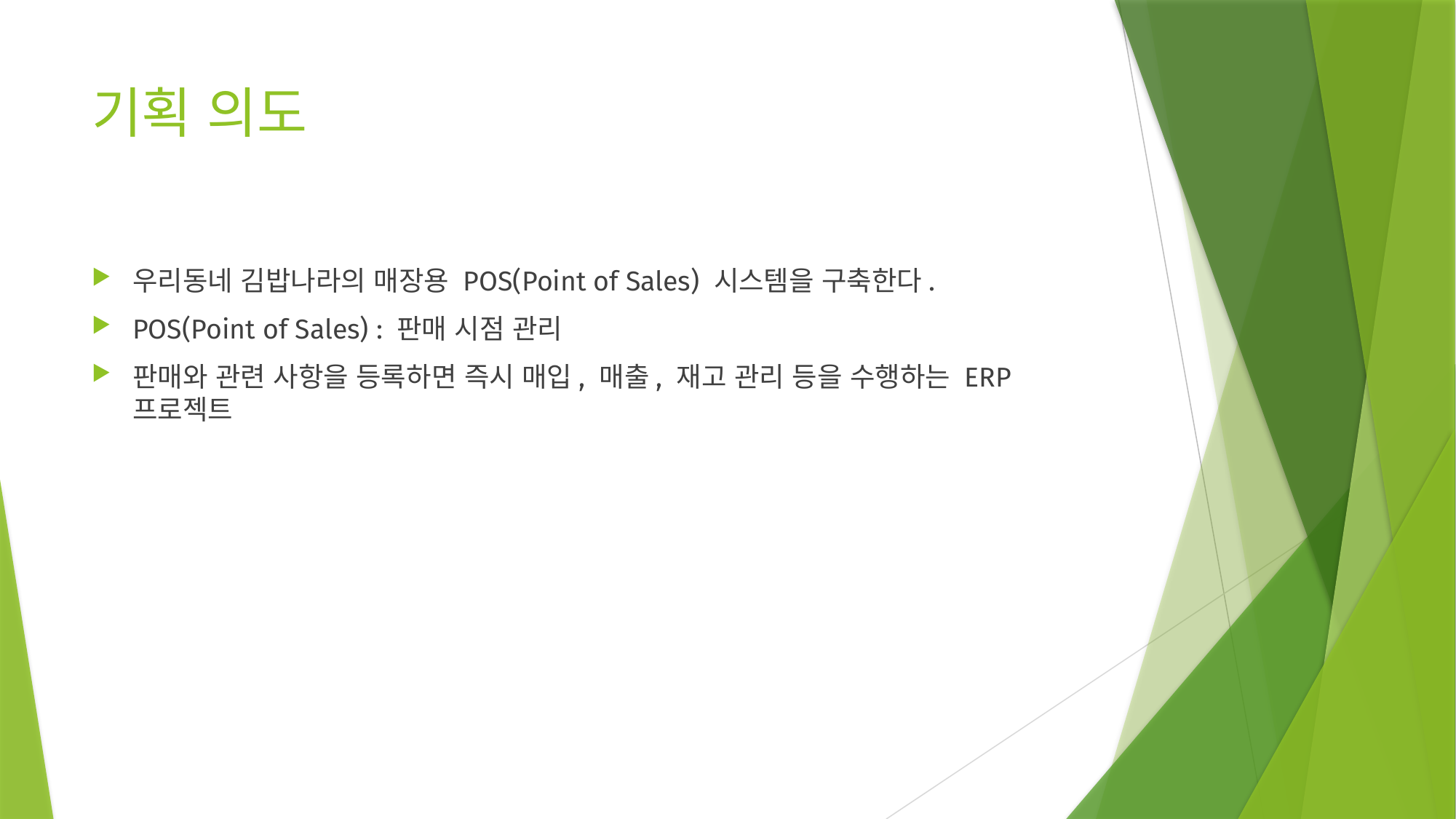

# 기획 의도
우리동네 김밥나라의 매장용 POS(Point of Sales) 시스템을 구축한다.
POS(Point of Sales) : 판매 시점 관리
판매와 관련 사항을 등록하면 즉시 매입, 매출, 재고 관리 등을 수행하는 ERP 프로젝트